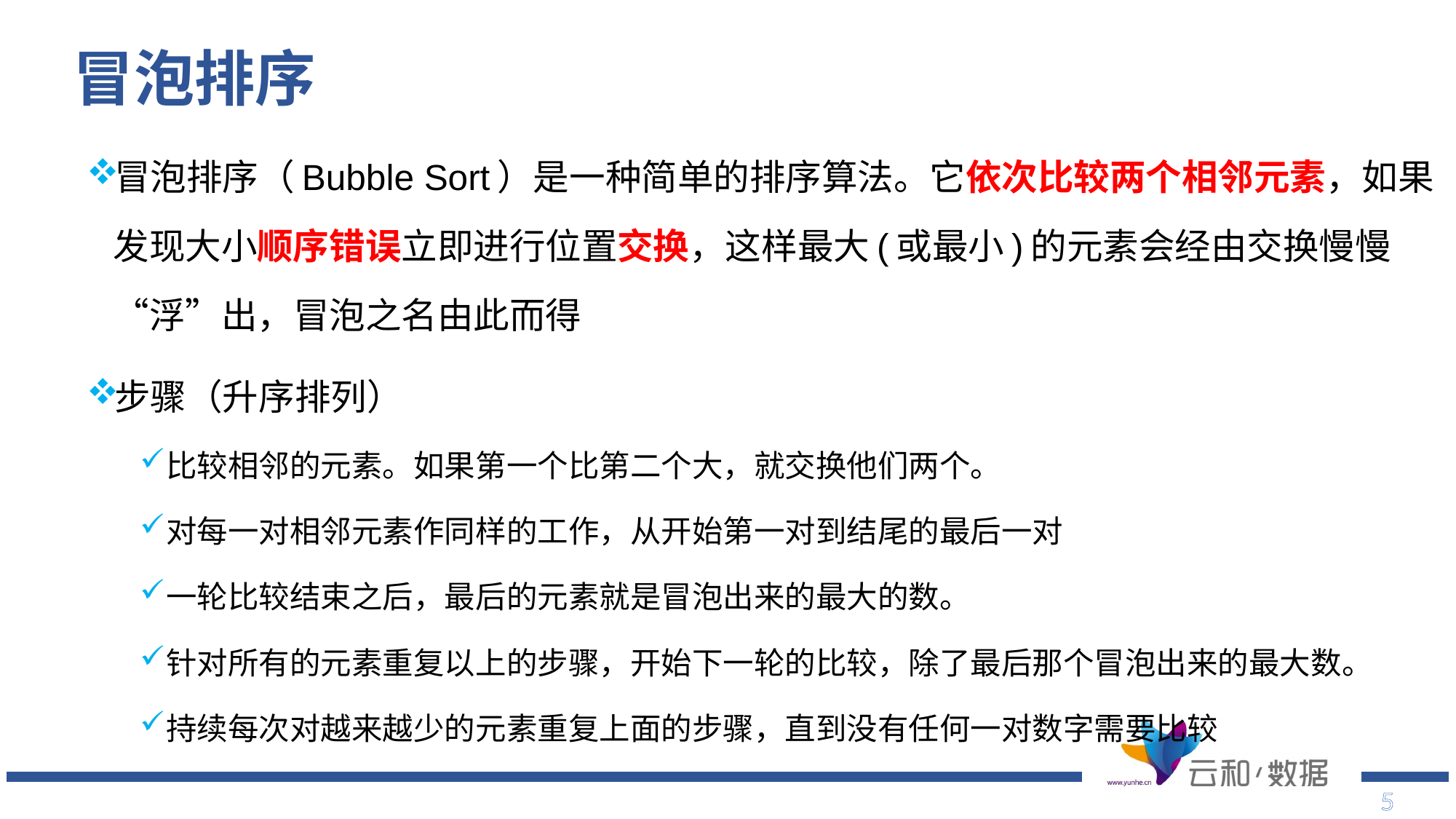

# 冒泡排序
冒泡排序（Bubble Sort）是一种简单的排序算法。它依次比较两个相邻元素，如果发现大小顺序错误立即进行位置交换，这样最大(或最小)的元素会经由交换慢慢“浮”出，冒泡之名由此而得
步骤（升序排列）
比较相邻的元素。如果第一个比第二个大，就交换他们两个。
对每一对相邻元素作同样的工作，从开始第一对到结尾的最后一对
一轮比较结束之后，最后的元素就是冒泡出来的最大的数。
针对所有的元素重复以上的步骤，开始下一轮的比较，除了最后那个冒泡出来的最大数。
持续每次对越来越少的元素重复上面的步骤，直到没有任何一对数字需要比较